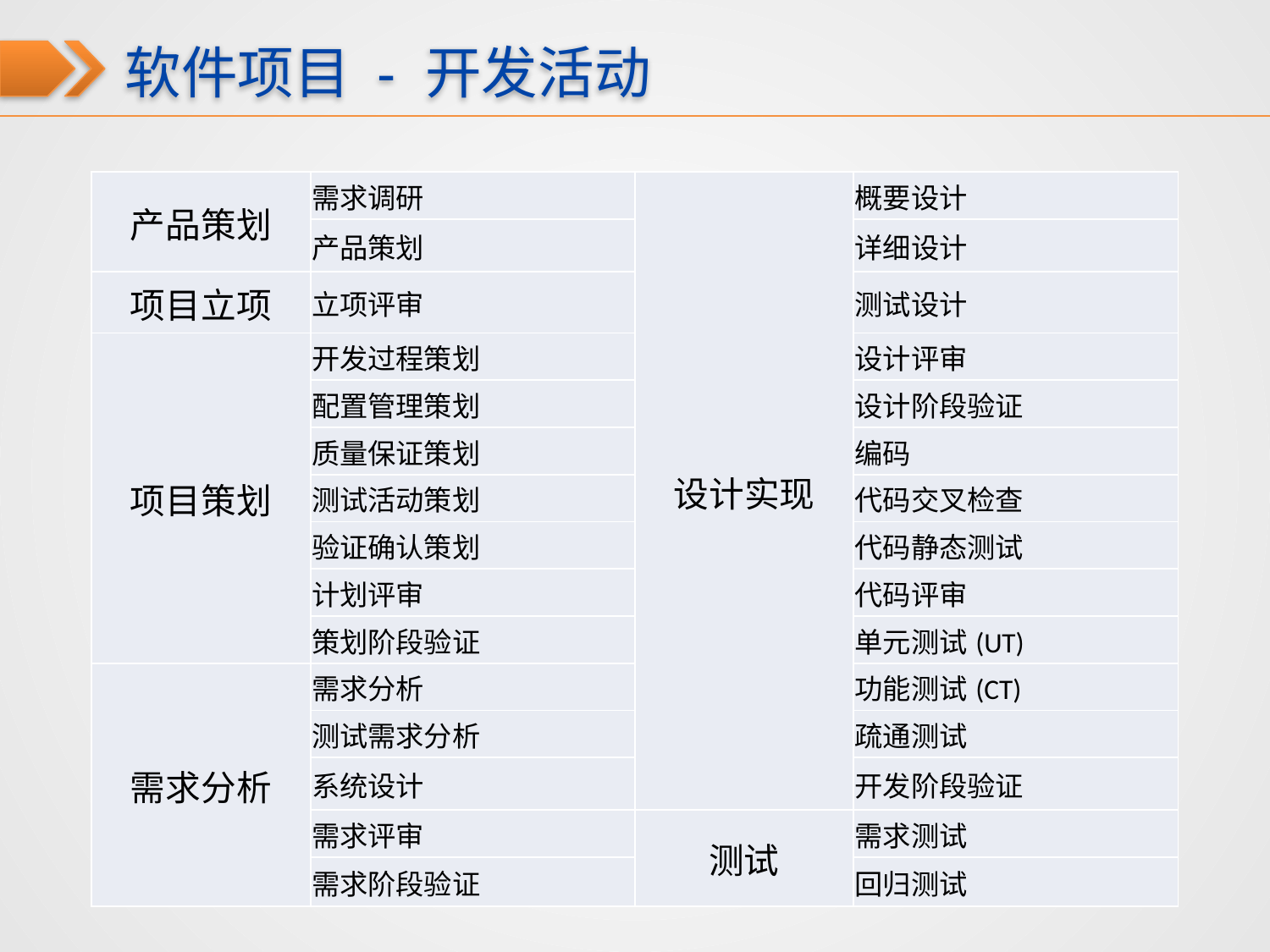

软件项目 - 开发活动

| 产品策划 | 需求调研 | 设计实现 | 概要设计 |
| --- | --- | --- | --- |
|  | 产品策划 |  | 详细设计 |
| 项目立项 | 立项评审 |  | 测试设计 |
| 项目策划 | 开发过程策划 |  | 设计评审 |
|  | 配置管理策划 |  | 设计阶段验证 |
|  | 质量保证策划 |  | 编码 |
|  | 测试活动策划 |  | 代码交叉检查 |
|  | 验证确认策划 |  | 代码静态测试 |
|  | 计划评审 |  | 代码评审 |
|  | 策划阶段验证 |  | 单元测试(UT) |
| 需求分析 | 需求分析 |  | 功能测试(CT) |
|  | 测试需求分析 |  | 疏通测试 |
|  | 系统设计 |  | 开发阶段验证 |
|  | 需求评审 | 测试 | 需求测试 |
|  | 需求阶段验证 |  | 回归测试 |